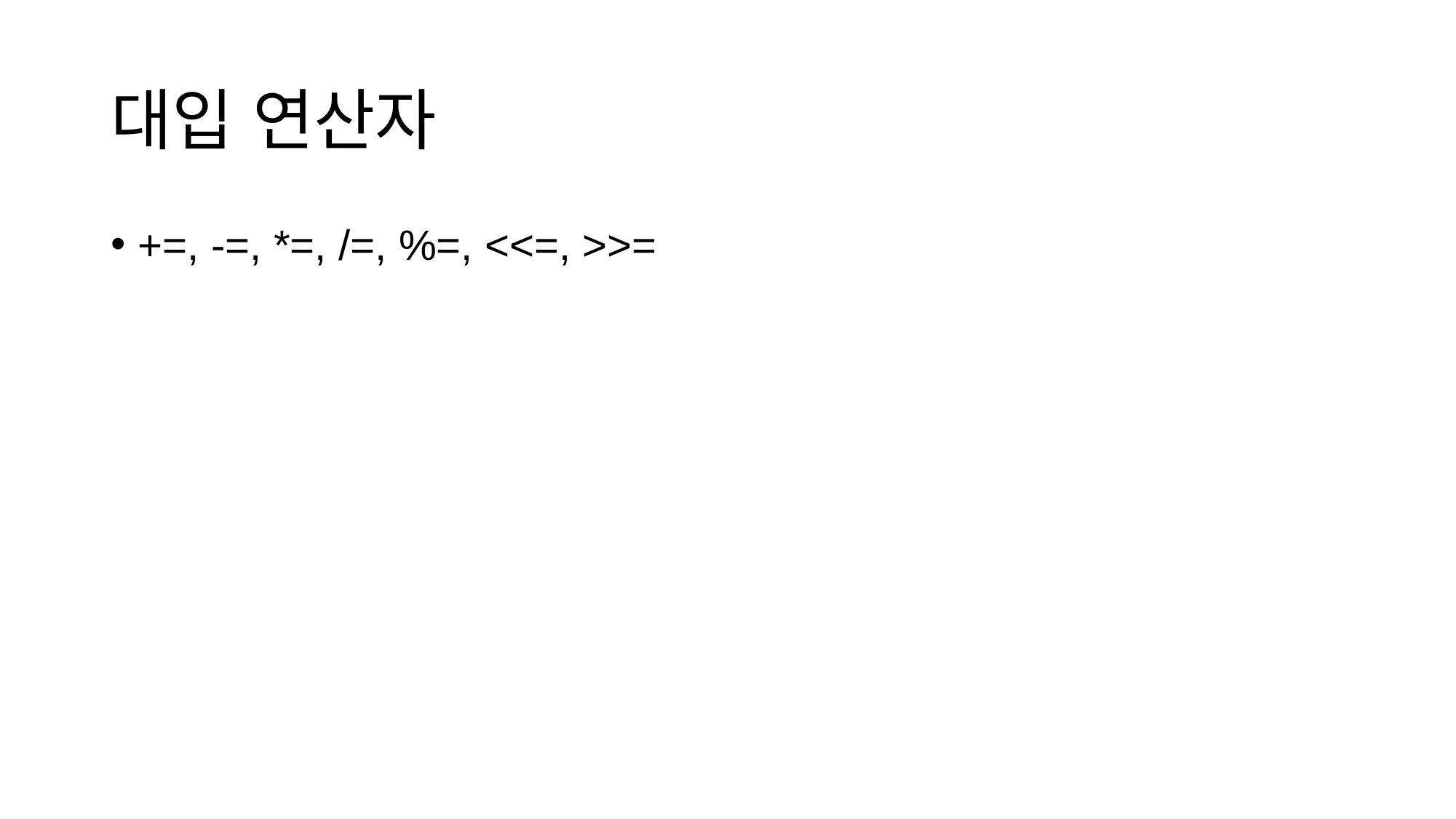

# 대입 연산자
+=, -=, *=, /=, %=, <<=, >>=